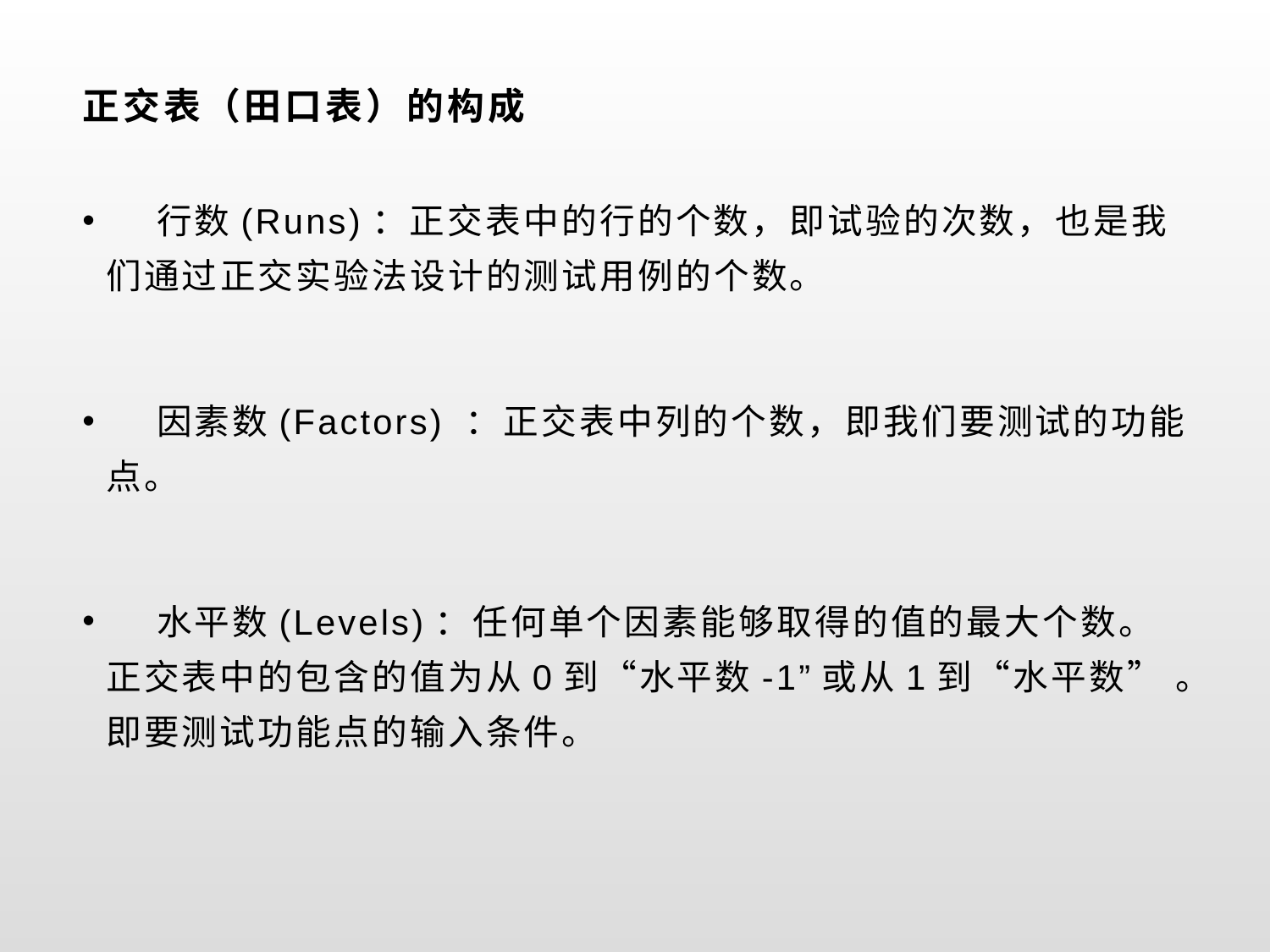

# 正交表（田口表）的构成
    行数(Runs)：正交表中的行的个数，即试验的次数，也是我们通过正交实验法设计的测试用例的个数。

    因素数(Factors) ：正交表中列的个数，即我们要测试的功能点。

    水平数(Levels)：任何单个因素能够取得的值的最大个数。正交表中的包含的值为从0到“水平数-1”或从1到“水平数” 。即要测试功能点的输入条件。